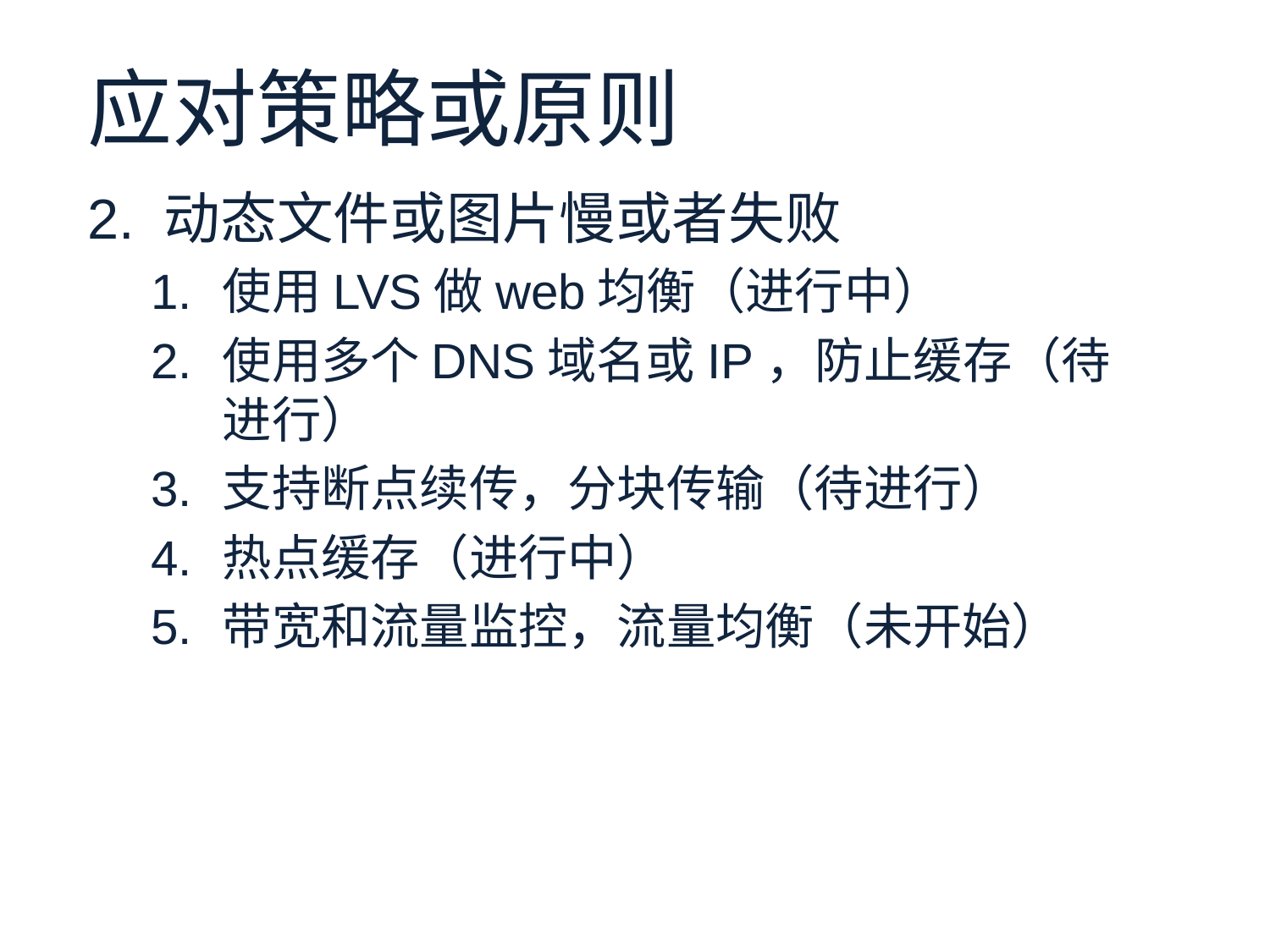

# 应对策略或原则
2. 动态文件或图片慢或者失败
使用LVS做web均衡（进行中）
使用多个DNS域名或IP，防止缓存（待进行）
支持断点续传，分块传输（待进行）
热点缓存（进行中）
带宽和流量监控，流量均衡（未开始）